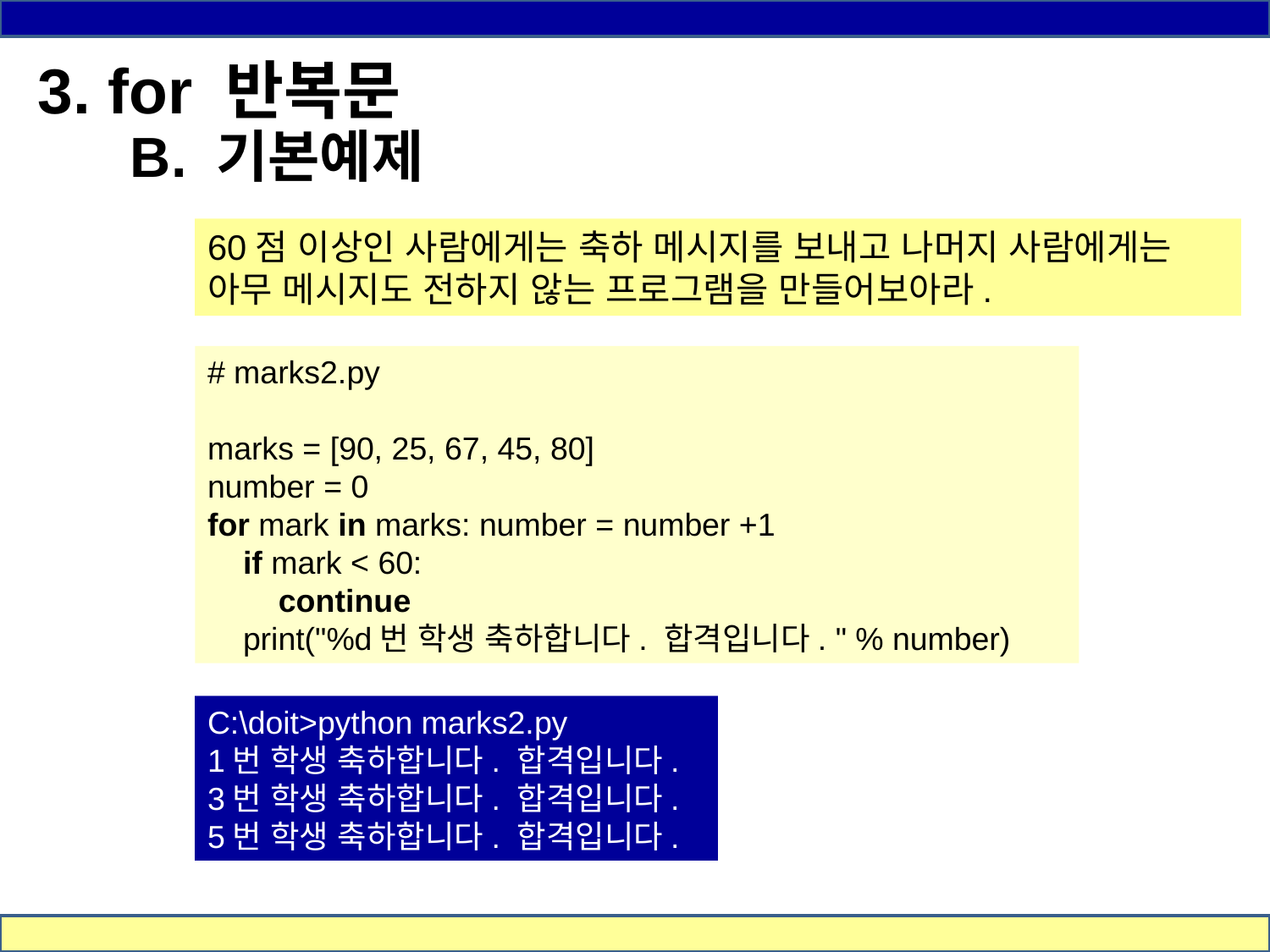

3. for 반복문
B. 기본예제
60점 이상인 사람에게는 축하 메시지를 보내고 나머지 사람에게는 아무 메시지도 전하지 않는 프로그램을 만들어보아라.
# marks2.py

marks = [90, 25, 67, 45, 80]
number = 0
for mark in marks: number = number +1
    if mark < 60:
        continue
    print("%d번 학생 축하합니다. 합격입니다. " % number)
C:\doit>python marks2.py
1번 학생 축하합니다. 합격입니다.
3번 학생 축하합니다. 합격입니다. 5번 학생 축하합니다. 합격입니다.